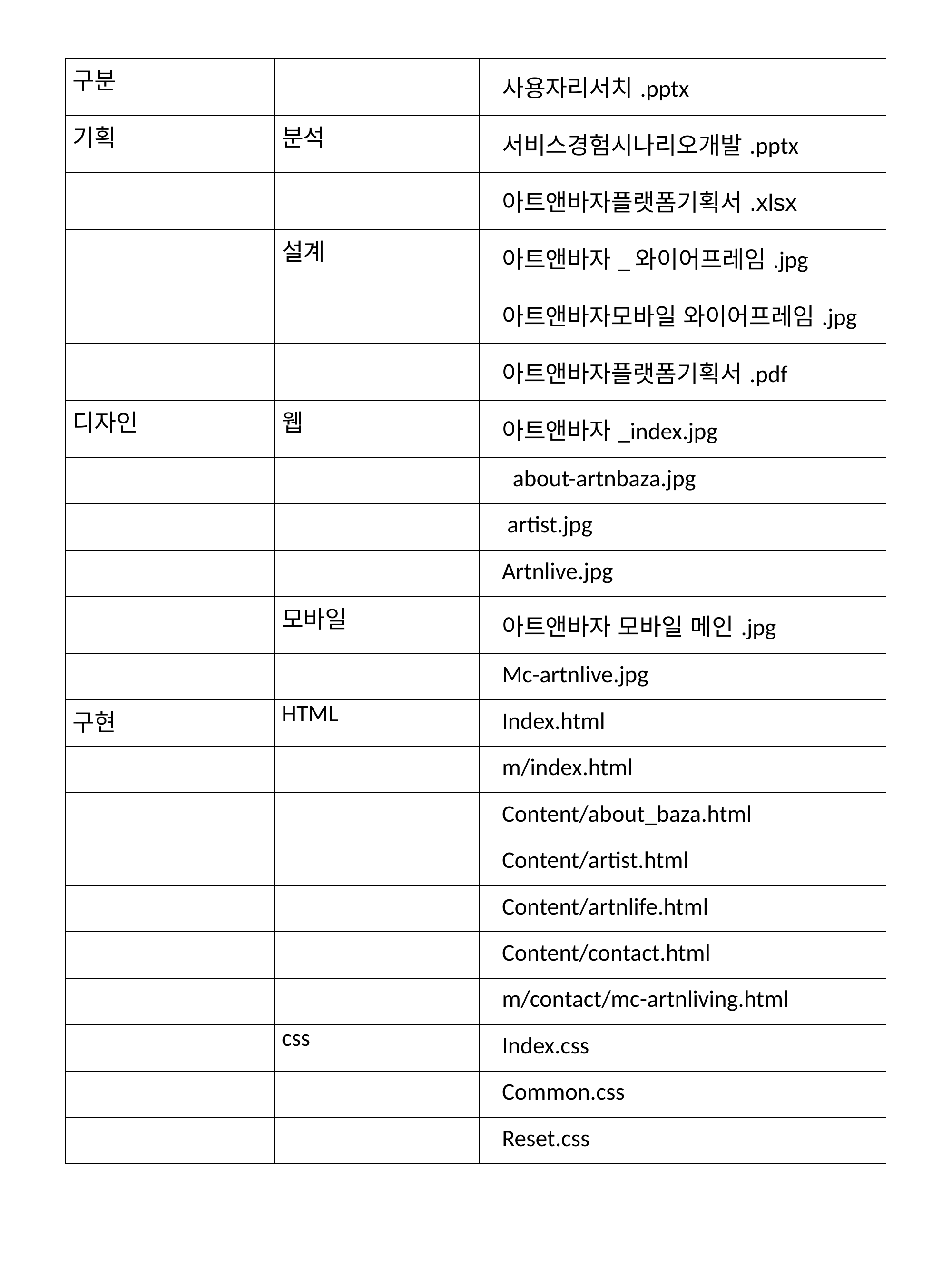

| 구분 |  | 사용자리서치.pptx |
| --- | --- | --- |
| 기획 | 분석 | 서비스경험시나리오개발.pptx |
|  |  | 아트앤바자플랫폼기획서.xlsx |
|  | 설계 | 아트앤바자\_와이어프레임.jpg |
|  |  | 아트앤바자모바일 와이어프레임.jpg |
|  |  | 아트앤바자플랫폼기획서.pdf |
| 디자인 | 웹 | 아트앤바자\_index.jpg |
|  |  | about-artnbaza.jpg |
|  |  | artist.jpg |
|  |  | Artnlive.jpg |
|  | 모바일 | 아트앤바자 모바일 메인.jpg |
|  |  | Mc-artnlive.jpg |
| 구현 | HTML | Index.html |
|  |  | m/index.html |
|  |  | Content/about\_baza.html |
|  |  | Content/artist.html |
|  |  | Content/artnlife.html |
|  |  | Content/contact.html |
|  |  | m/contact/mc-artnliving.html |
|  | css | Index.css |
|  |  | Common.css |
|  |  | Reset.css |